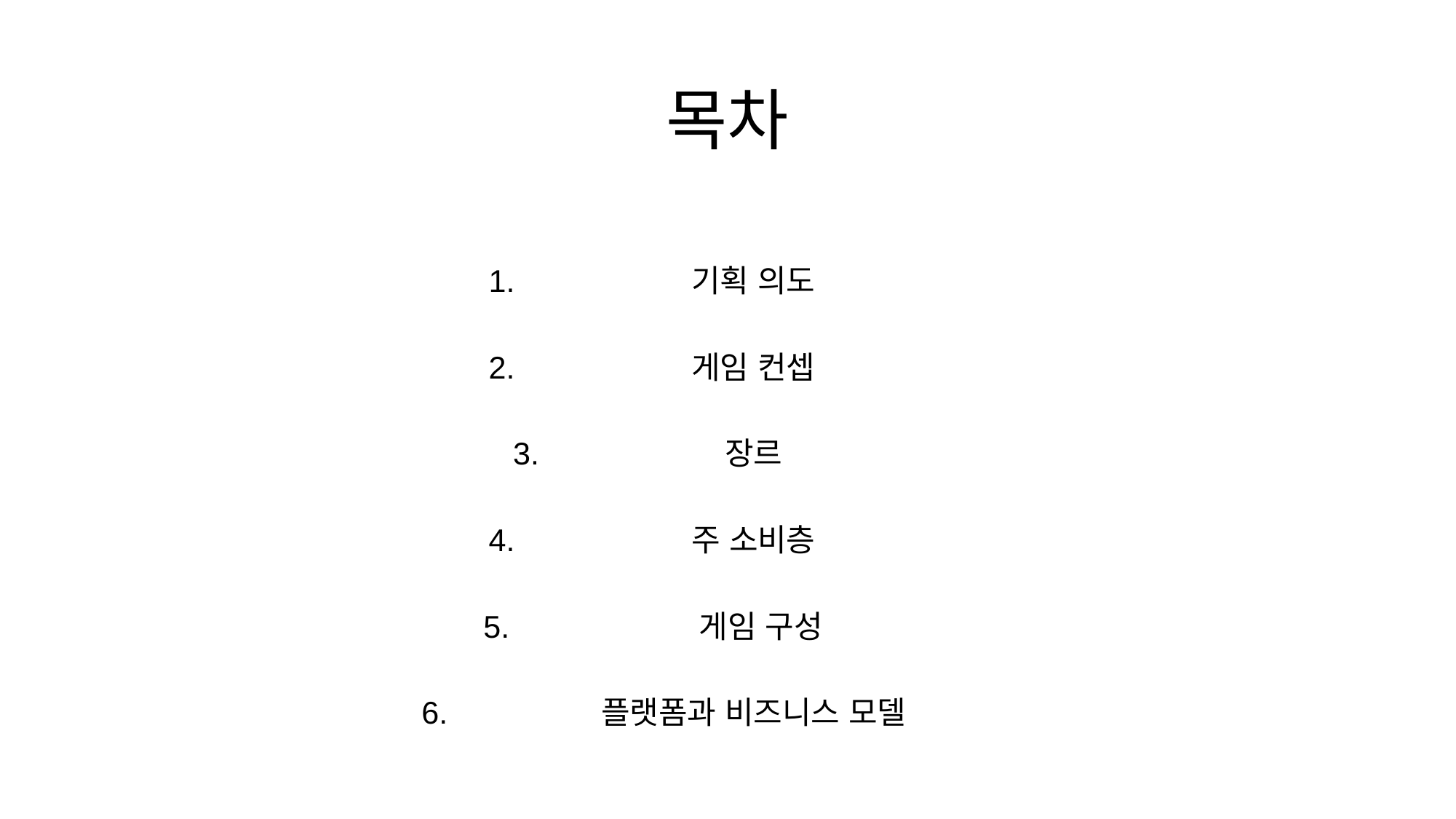

# 목차
기획 의도
게임 컨셉
장르
주 소비층
 게임 구성
플랫폼과 비즈니스 모델